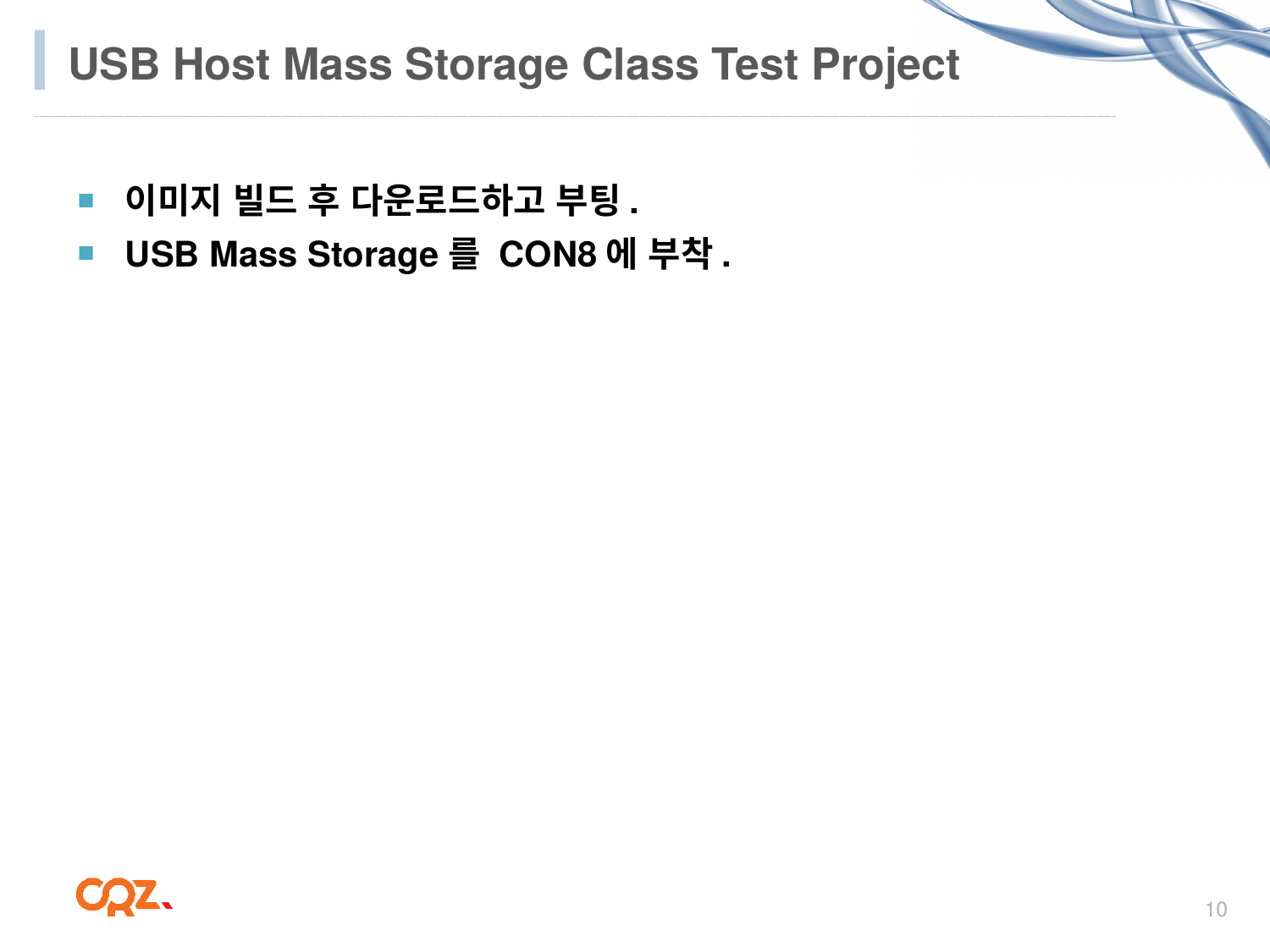

# USB Host Mass Storage Class Test Project
이미지 빌드 후 다운로드하고 부팅.
USB Mass Storage를 CON8에 부착.

10